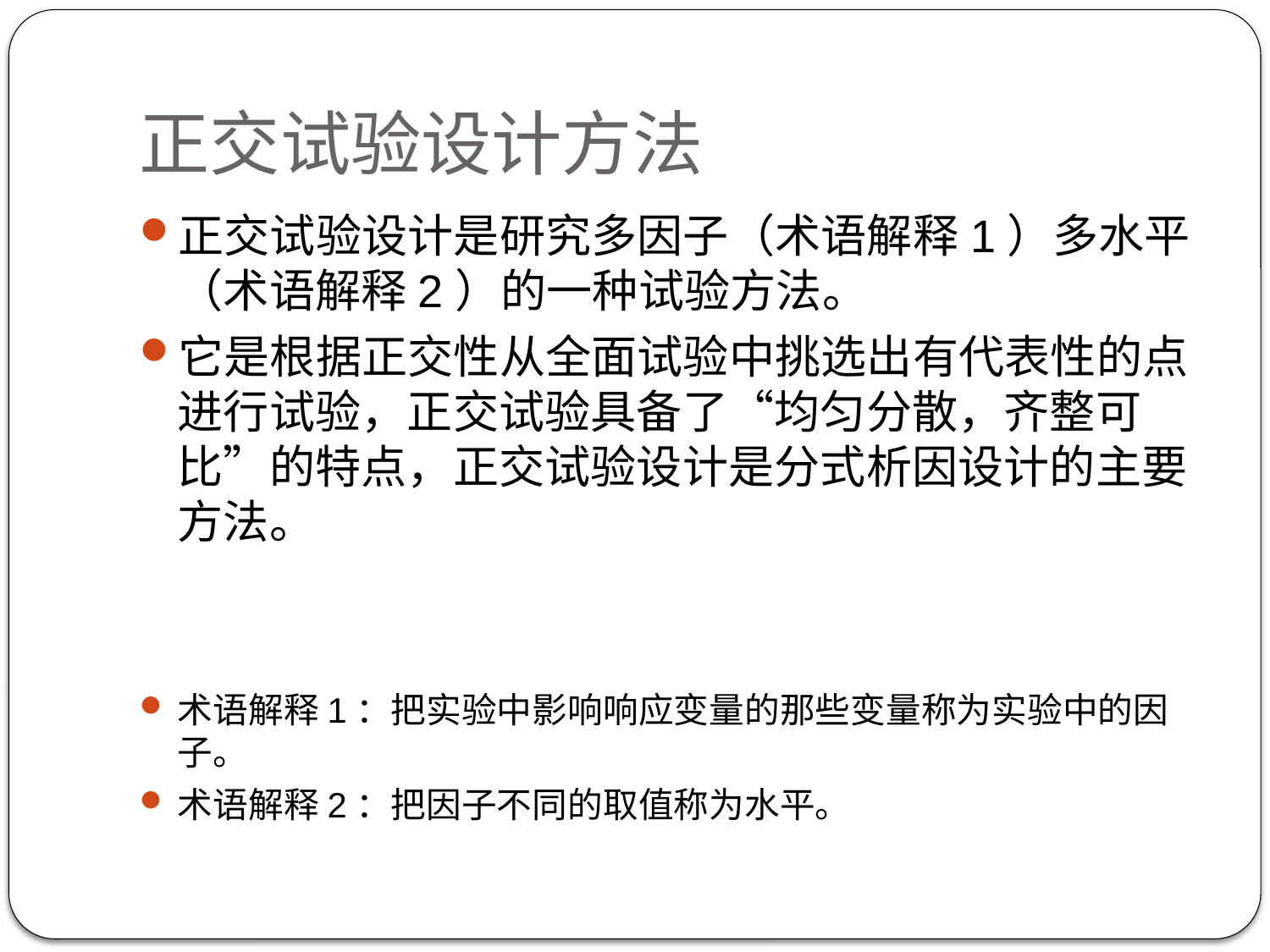

# 正交试验设计方法
正交试验设计是研究多因子（术语解释1）多水平（术语解释2）的一种试验方法。
它是根据正交性从全面试验中挑选出有代表性的点进行试验，正交试验具备了“均匀分散，齐整可比”的特点，正交试验设计是分式析因设计的主要方法。

术语解释1：把实验中影响响应变量的那些变量称为实验中的因子。
术语解释2：把因子不同的取值称为水平。